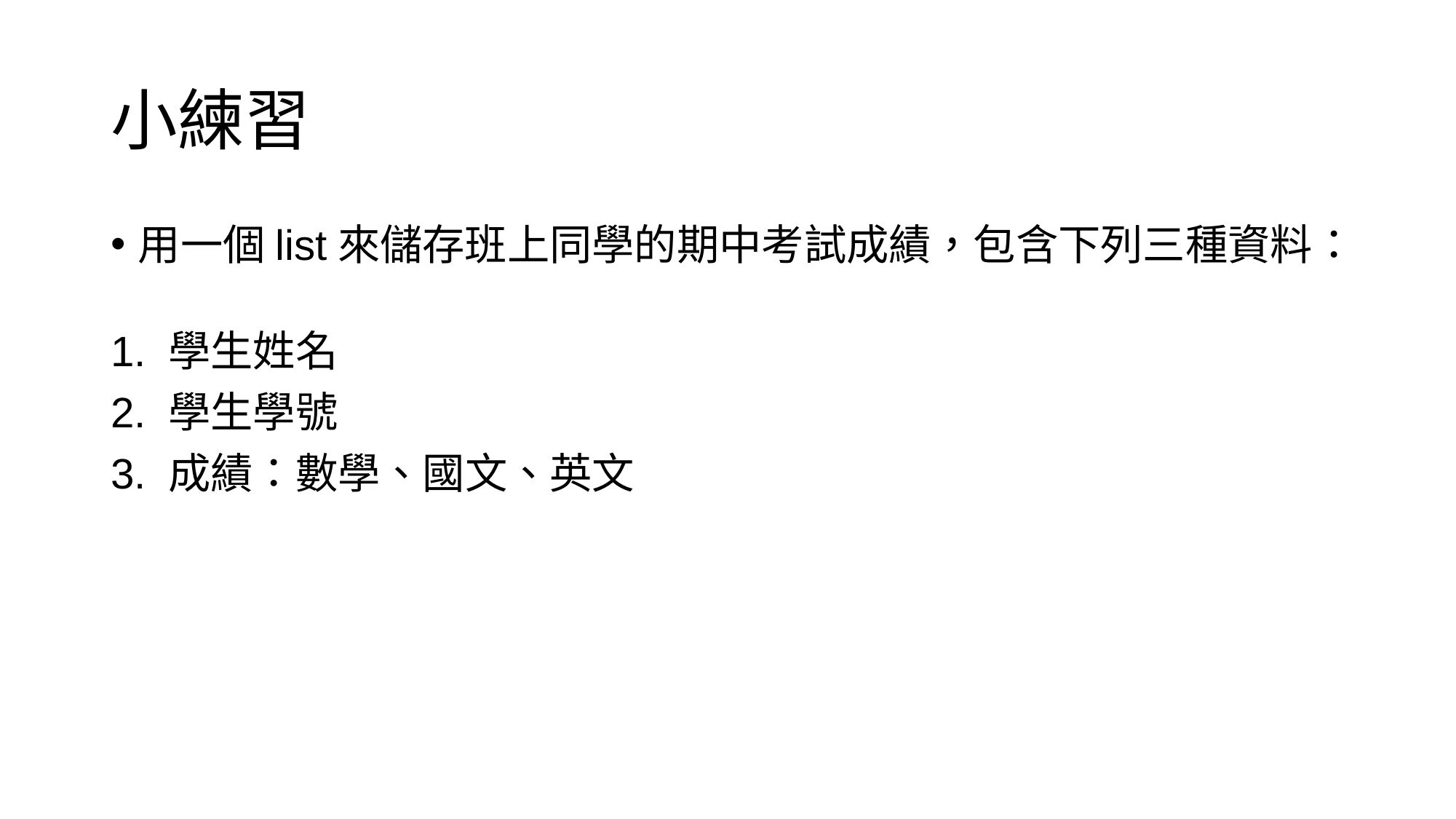

# 小練習
用一個list來儲存班上同學的期中考試成績，包含下列三種資料：
1. 學⽣姓名
2. 學⽣學號
3. 成績：數學、國⽂、英⽂